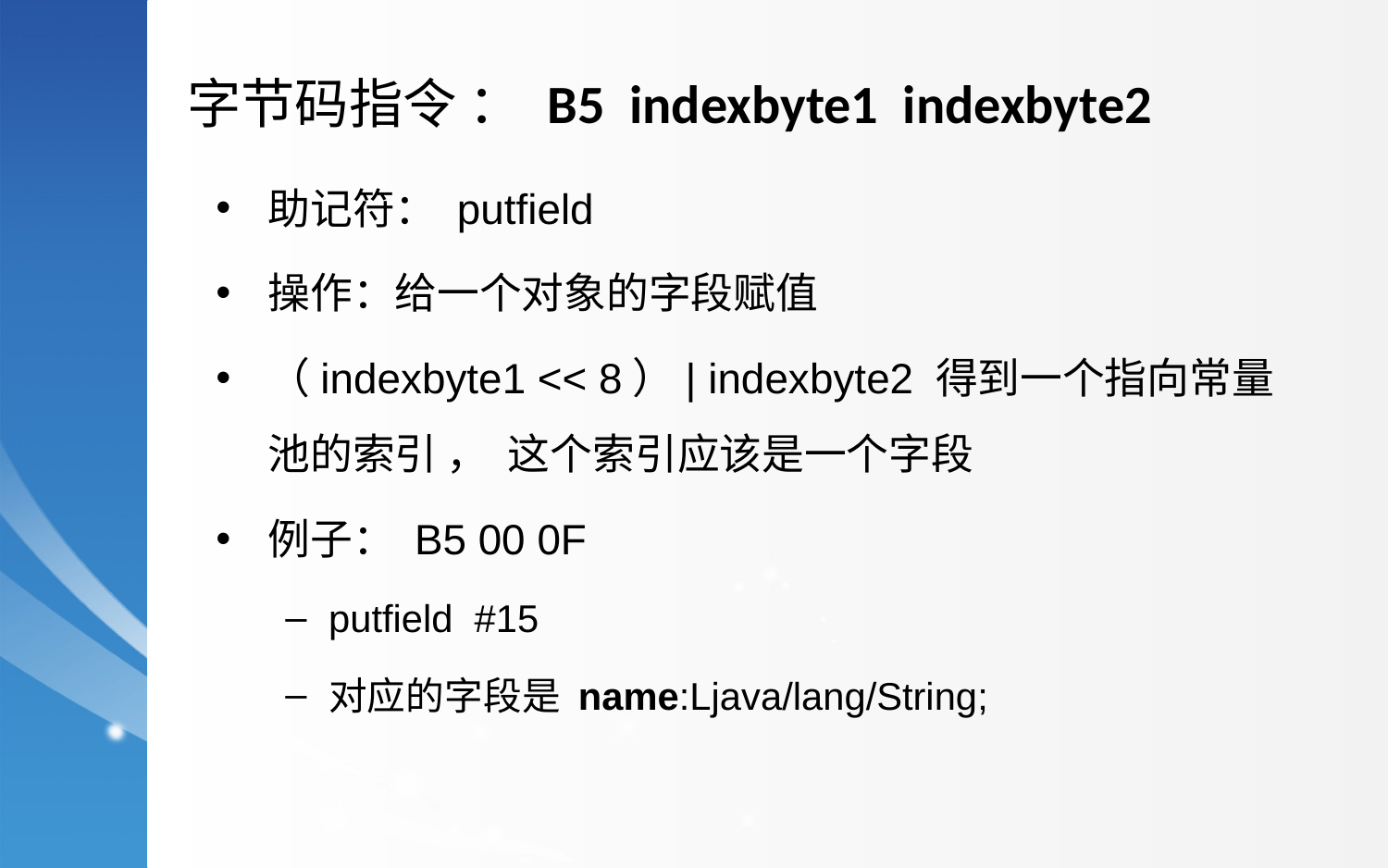

字节码指令 ： B5  indexbyte1  indexbyte2
助记符： putfield
操作：给一个对象的字段赋值
（indexbyte1 << 8）| indexbyte2 得到一个指向常量池的索引 ，  这个索引应该是一个字段
例子： B5 00 0F
putfield  #15
对应的字段是 name:Ljava/lang/String;